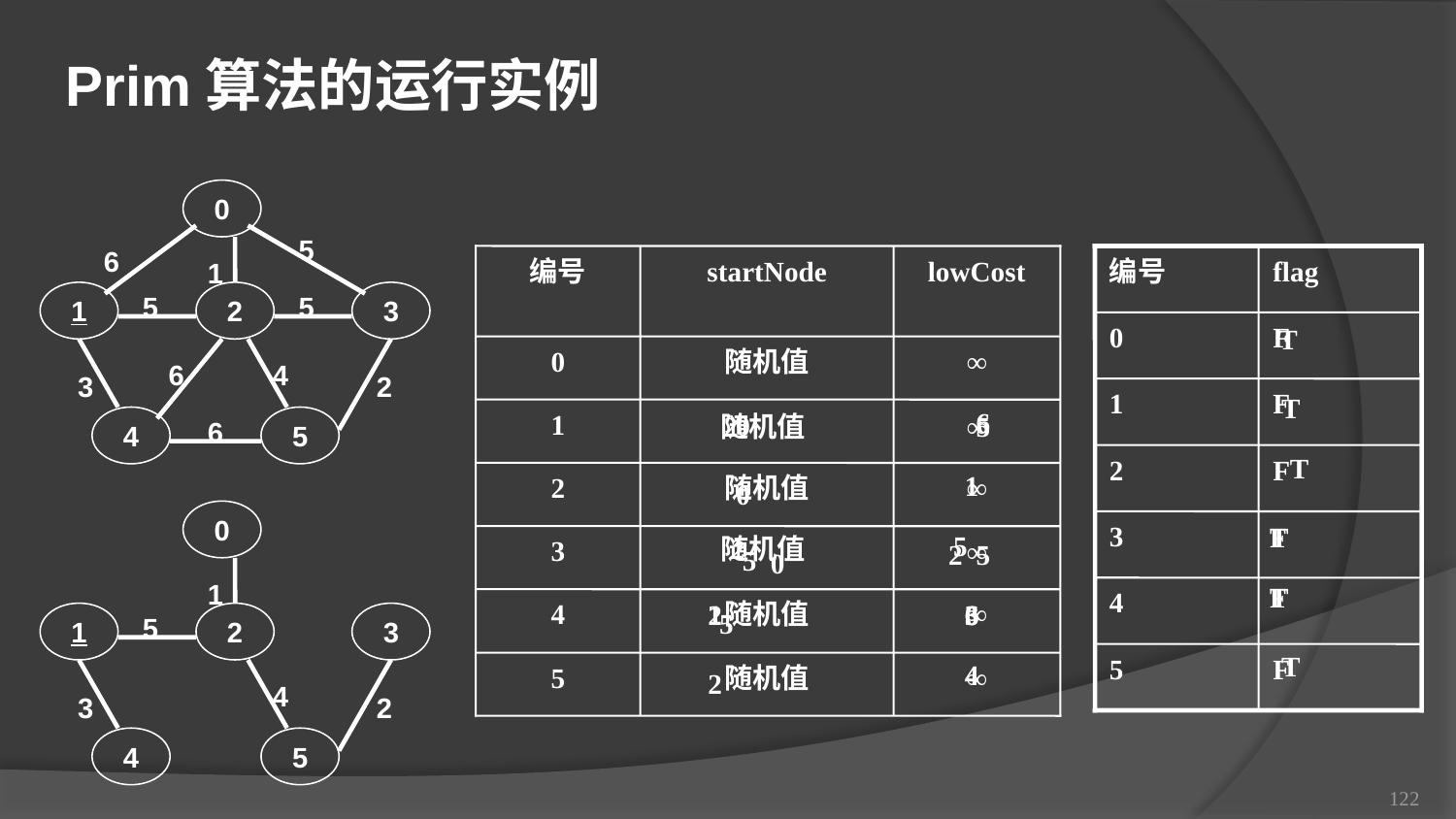

Prim算法的运行实例
0

5
6

1
1
5
2
5
3

6
4
3
2
4
6
5

编号

0
1
2
3
4
5
startNode
lowCost

编号

0
1
2
3
4
5
flag

F
T

随机值
∞

F
T
6

随机值
2
    0
∞
5
T

F
1

随机值
∞
    0
0

F
T
5
随机值
2

∞
5
2
5
    0

1
2
F
T

随机值
∞
2
1
6
6
3
5
1
5

3

2
T

F
4
随机值
∞

2

3
4

4
5

122